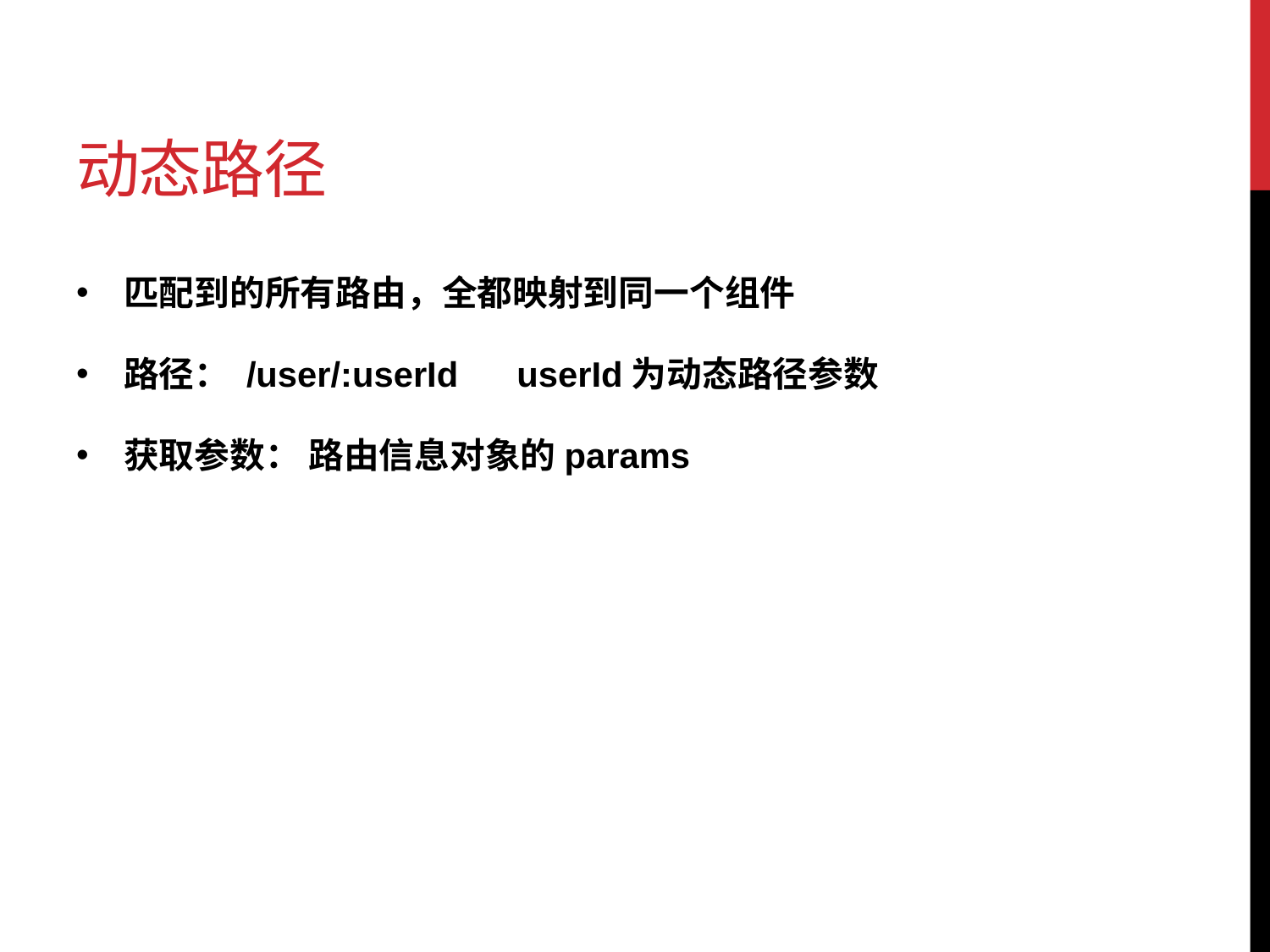

# 动态路径
匹配到的所有路由，全都映射到同一个组件
路径： /user/:userId      userId为动态路径参数
获取参数： 路由信息对象的params